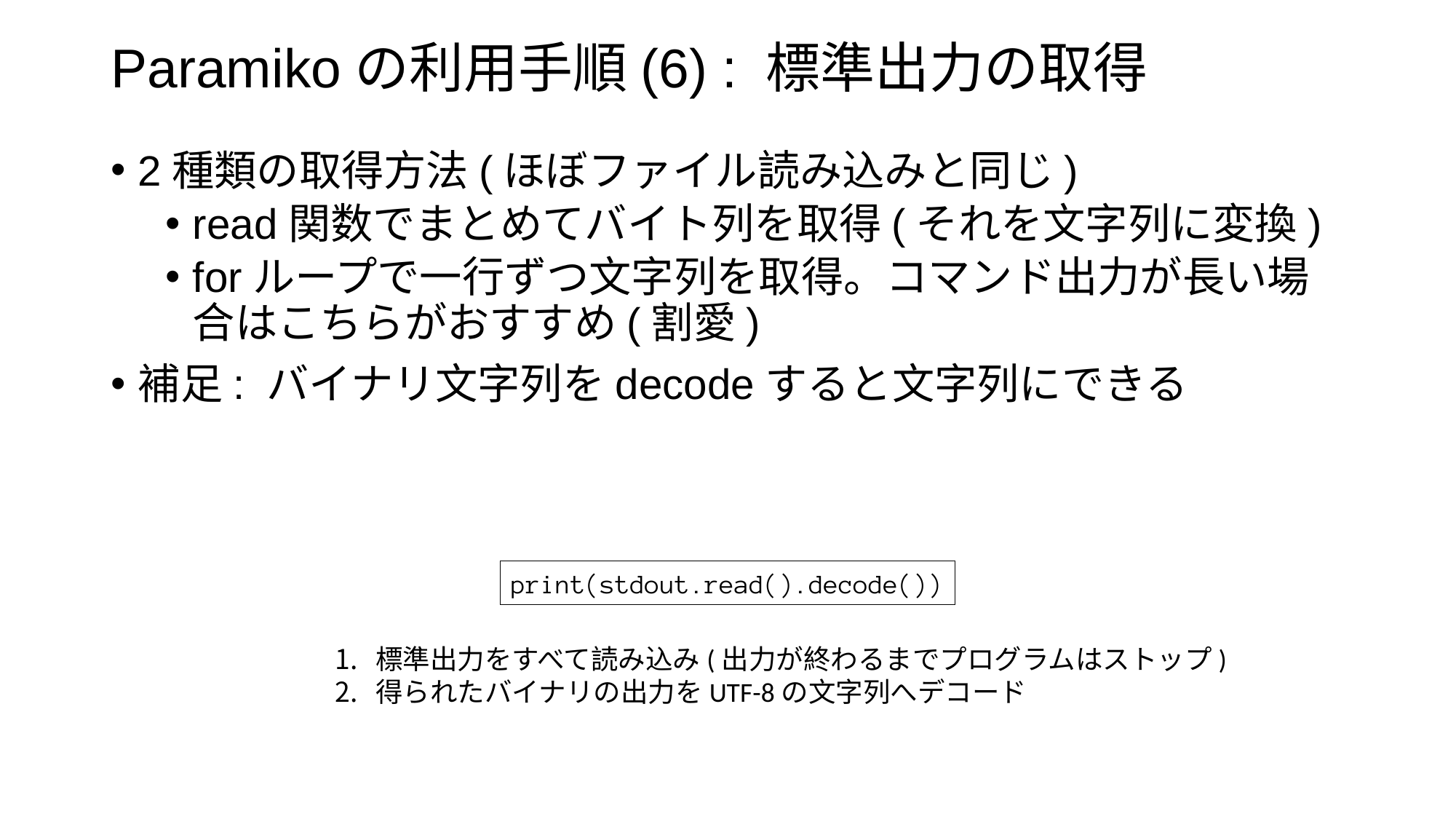

# Paramikoの利用手順(6) : 標準出力の取得
2種類の取得方法(ほぼファイル読み込みと同じ)
read関数でまとめてバイト列を取得(それを文字列に変換)
forループで一行ずつ文字列を取得。コマンド出力が長い場合はこちらがおすすめ(割愛)
補足: バイナリ文字列をdecodeすると文字列にできる
print(stdout.read().decode())
標準出力をすべて読み込み(出力が終わるまでプログラムはストップ)
得られたバイナリの出力をUTF-8の文字列へデコード